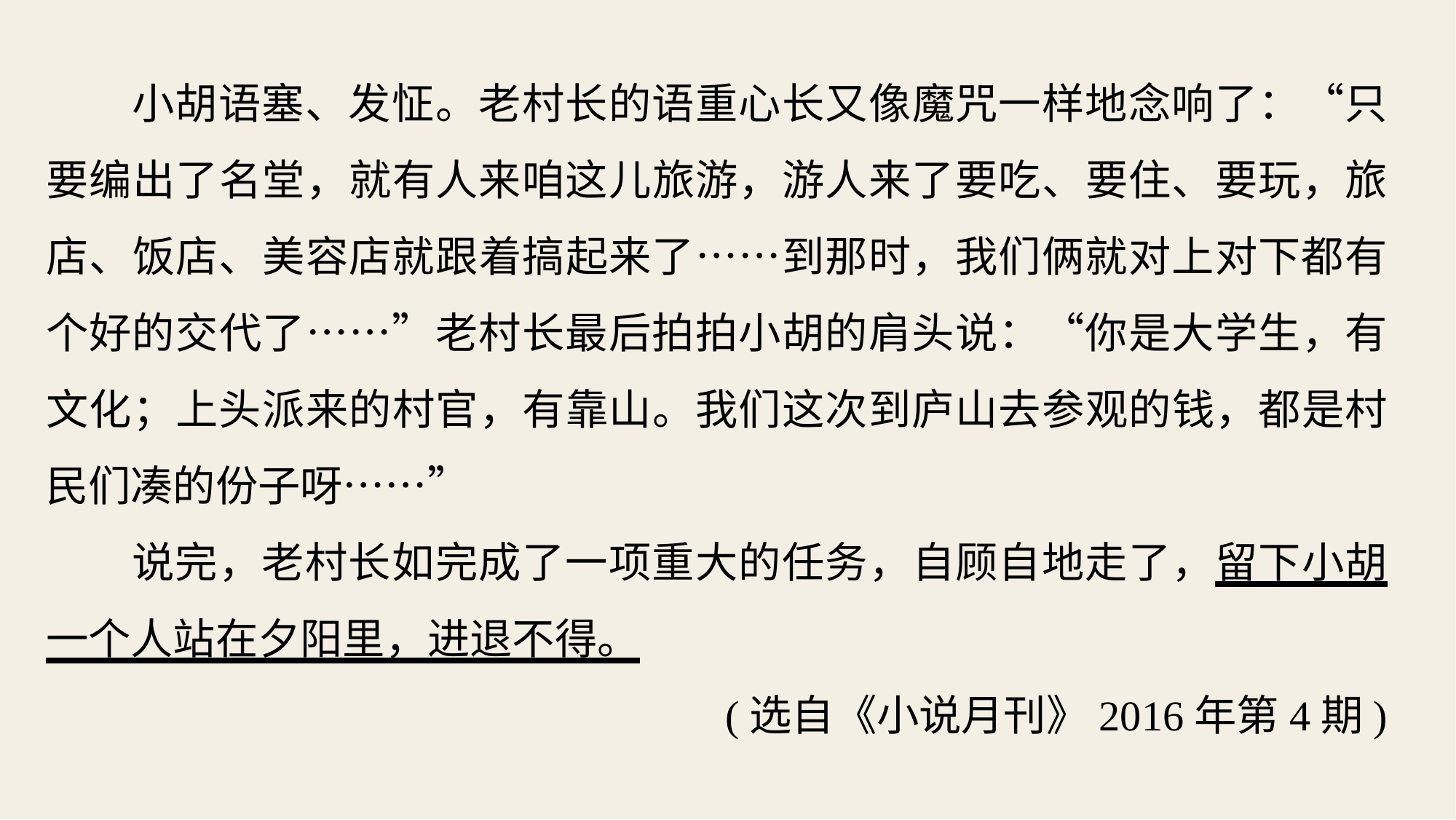

小胡语塞、发怔。老村长的语重心长又像魔咒一样地念响了：“只要编出了名堂，就有人来咱这儿旅游，游人来了要吃、要住、要玩，旅店、饭店、美容店就跟着搞起来了……到那时，我们俩就对上对下都有个好的交代了……”老村长最后拍拍小胡的肩头说：“你是大学生，有文化；上头派来的村官，有靠山。我们这次到庐山去参观的钱，都是村民们凑的份子呀……”
说完，老村长如完成了一项重大的任务，自顾自地走了，留下小胡一个人站在夕阳里，进退不得。
(选自《小说月刊》2016年第4期)